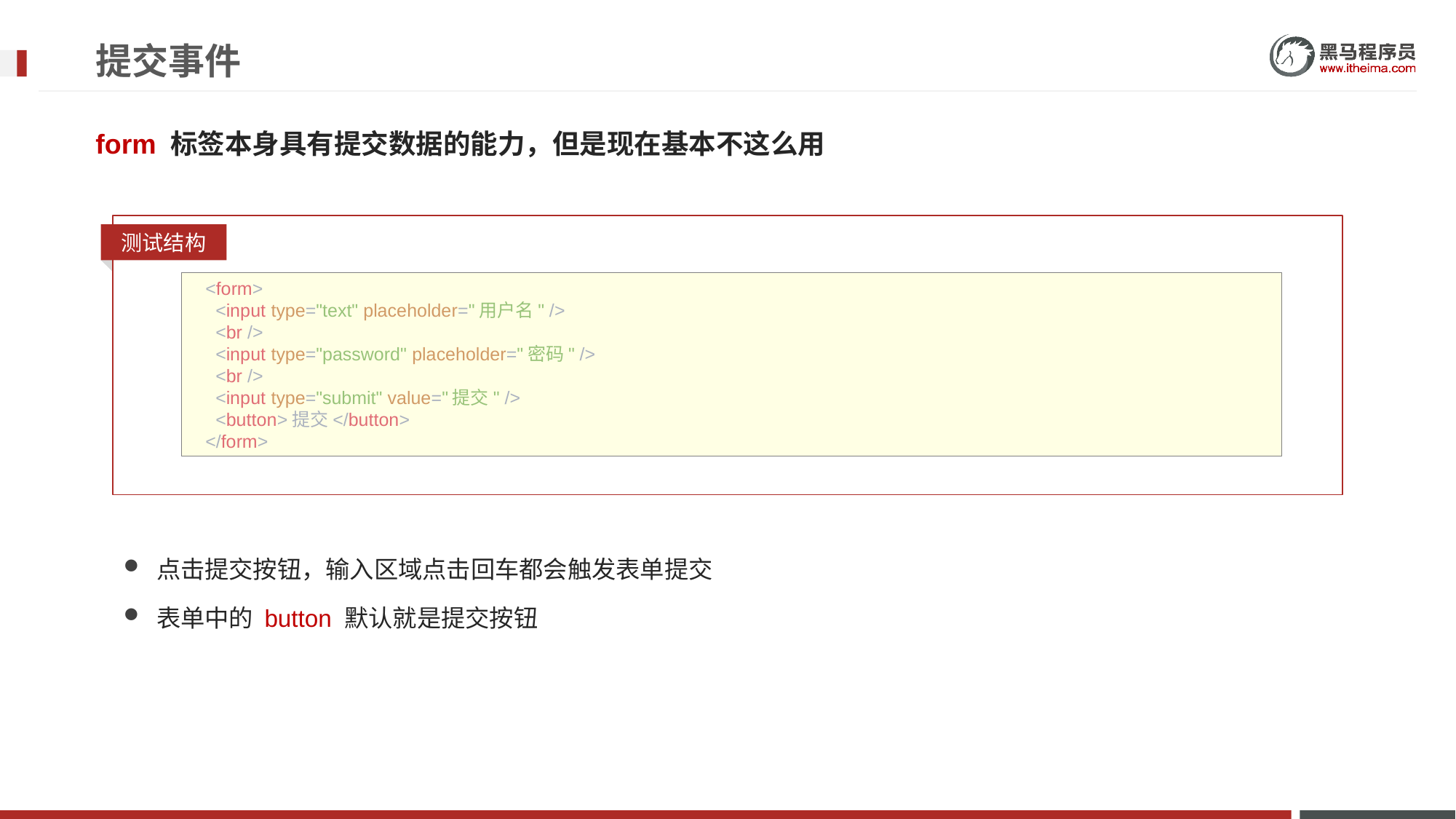

# 提交事件
form 标签本身具有提交数据的能力，但是现在基本不这么用

测试结构

    <form>
      <input type="text" placeholder="用户名" />
      <br />
      <input type="password" placeholder="密码" />
      <br />
      <input type="submit" value="提交" />
      <button>提交</button>
    </form>

点击提交按钮，输入区域点击回车都会触发表单提交
表单中的 button 默认就是提交按钮